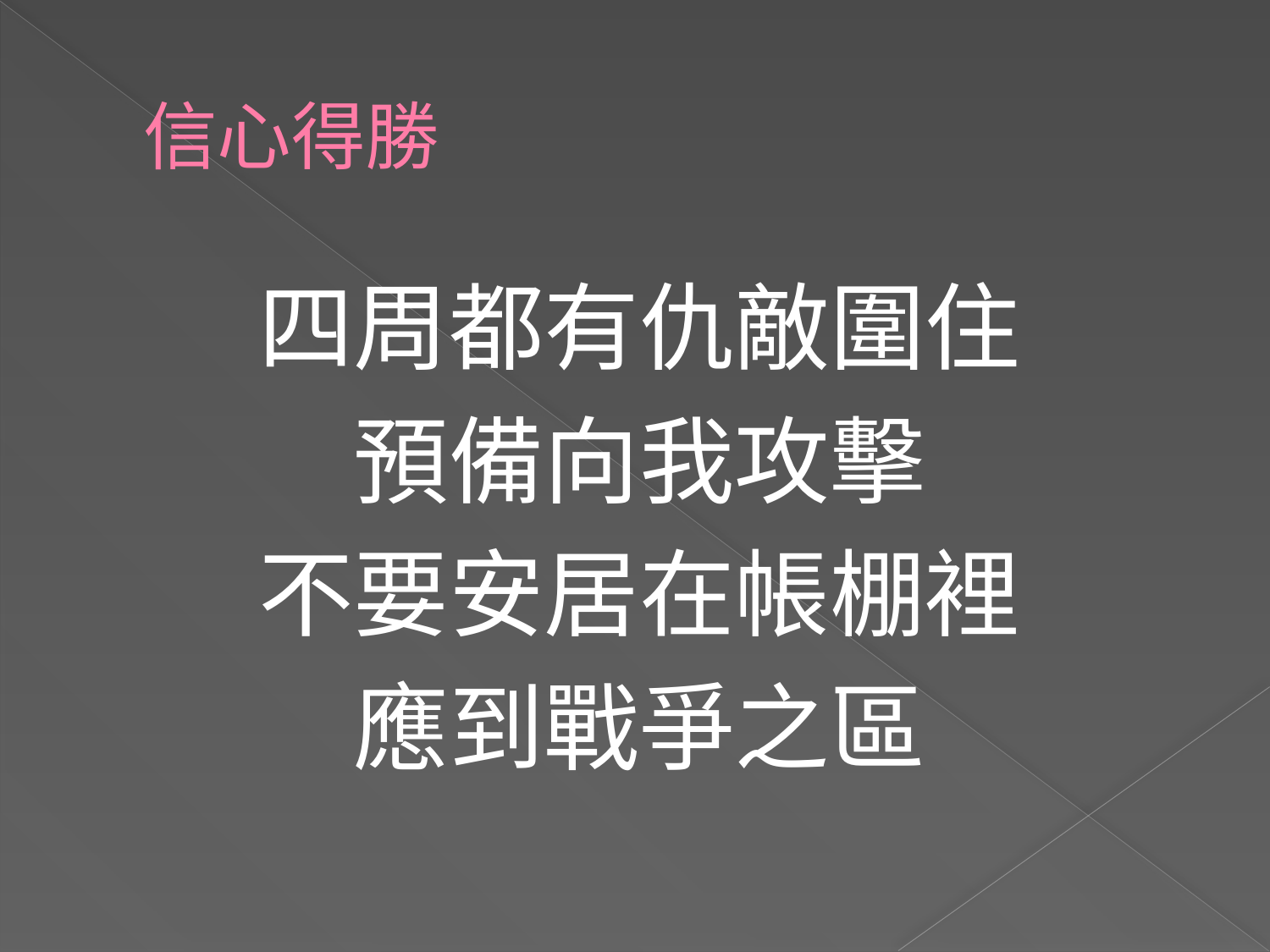

# 信心得勝
四周都有仇敵圍住
預備向我攻擊
不要安居在帳棚裡
應到戰爭之區